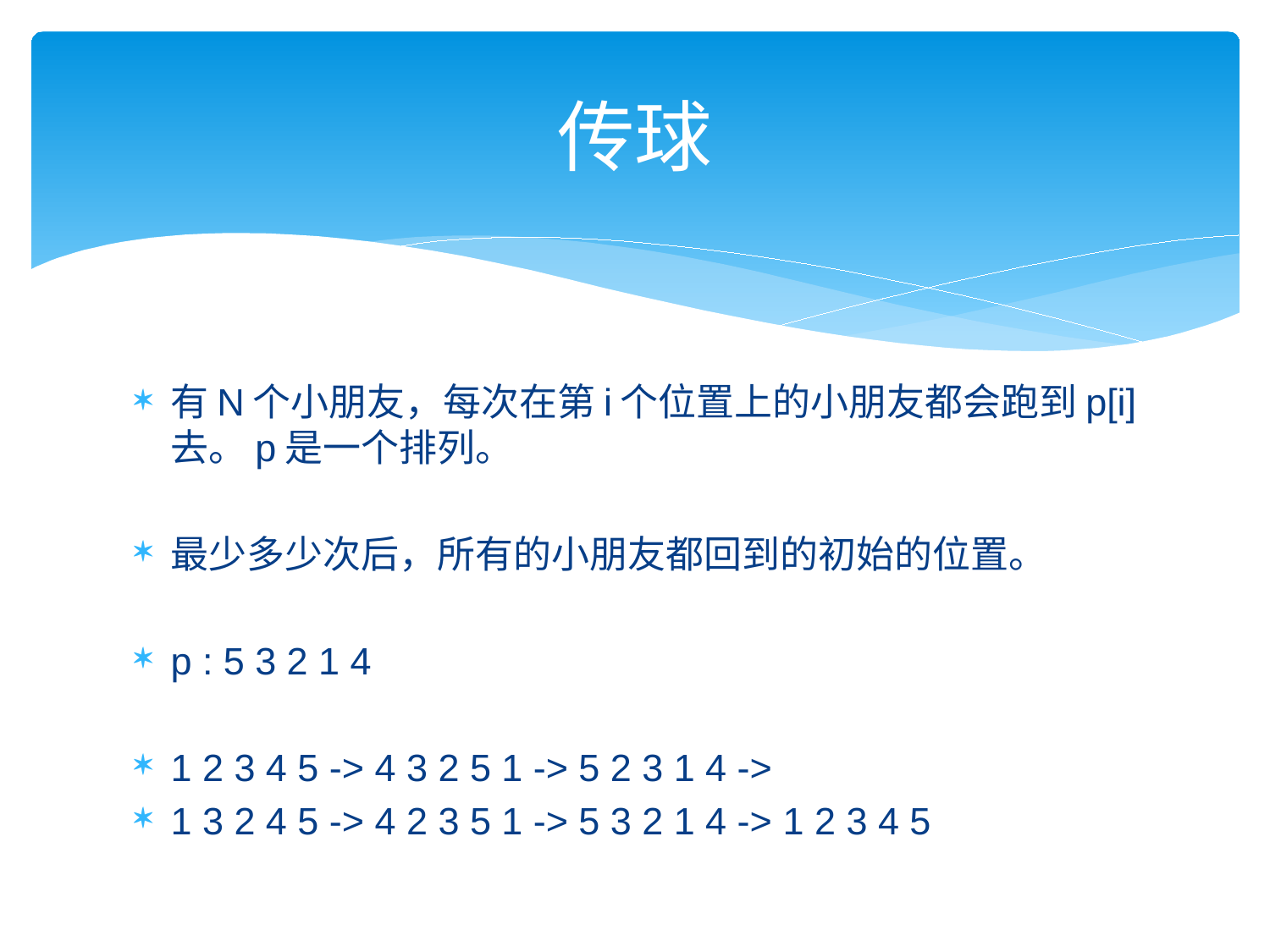

# 传球
有N个小朋友，每次在第i个位置上的小朋友都会跑到p[i]去。p是一个排列。

最少多少次后，所有的小朋友都回到的初始的位置。

p : 5 3 2 1 4

1 2 3 4 5 -> 4 3 2 5 1 -> 5 2 3 1 4 ->
1 3 2 4 5 -> 4 2 3 5 1 -> 5 3 2 1 4 -> 1 2 3 4 5